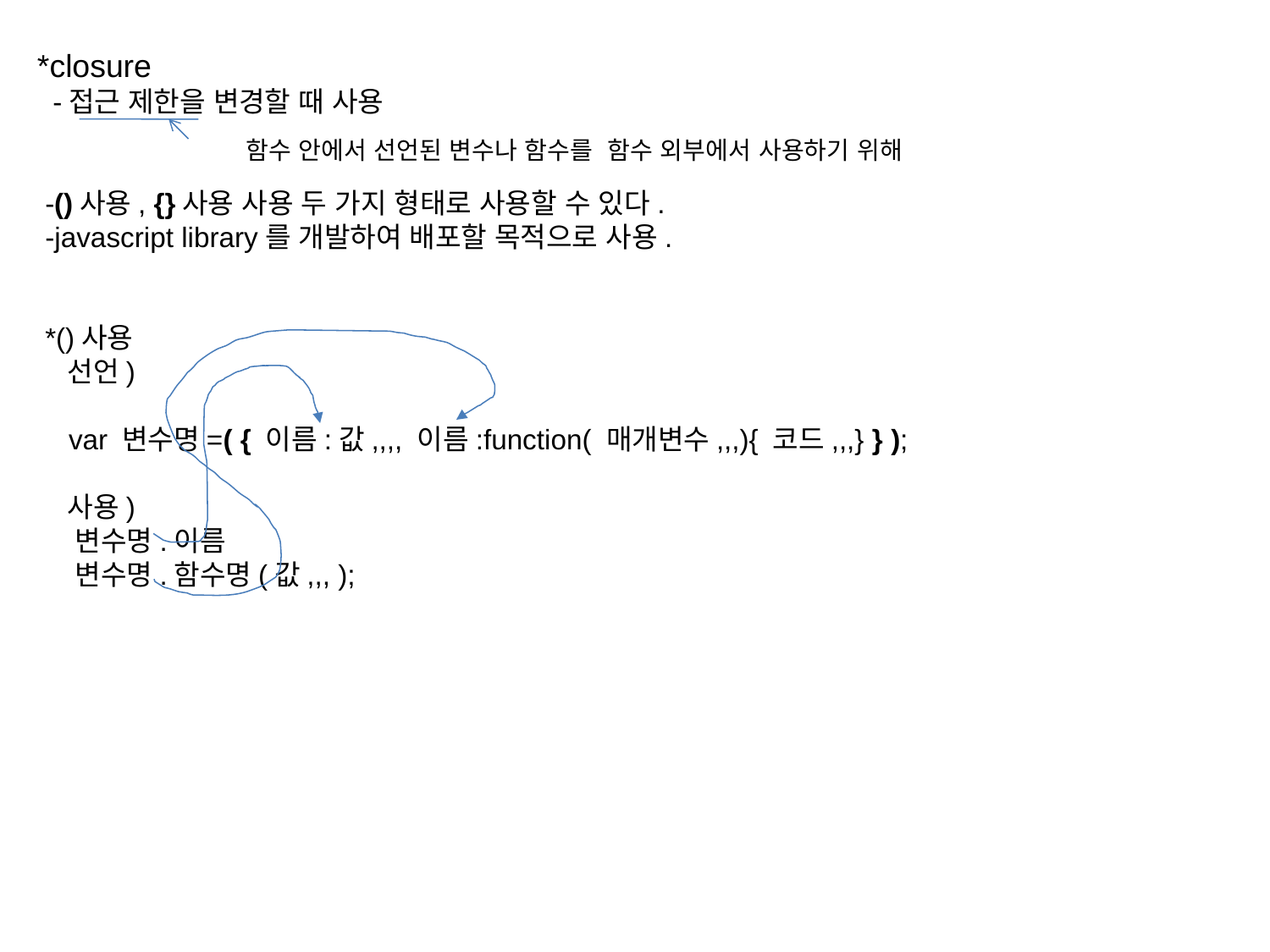

*closure
  -접근 제한을 변경할 때 사용

 -()사용, {}사용 사용 두 가지 형태로 사용할 수 있다.
 -javascript library를 개발하여 배포할 목적으로 사용.

 *()사용
   선언)

    var 변수명=( { 이름:값,,,, 이름:function( 매개변수,,,){ 코드,,,} } );

   사용)
    변수명.이름
    변수명.함수명(값,,, );
함수 안에서 선언된 변수나 함수를  함수 외부에서 사용하기 위해